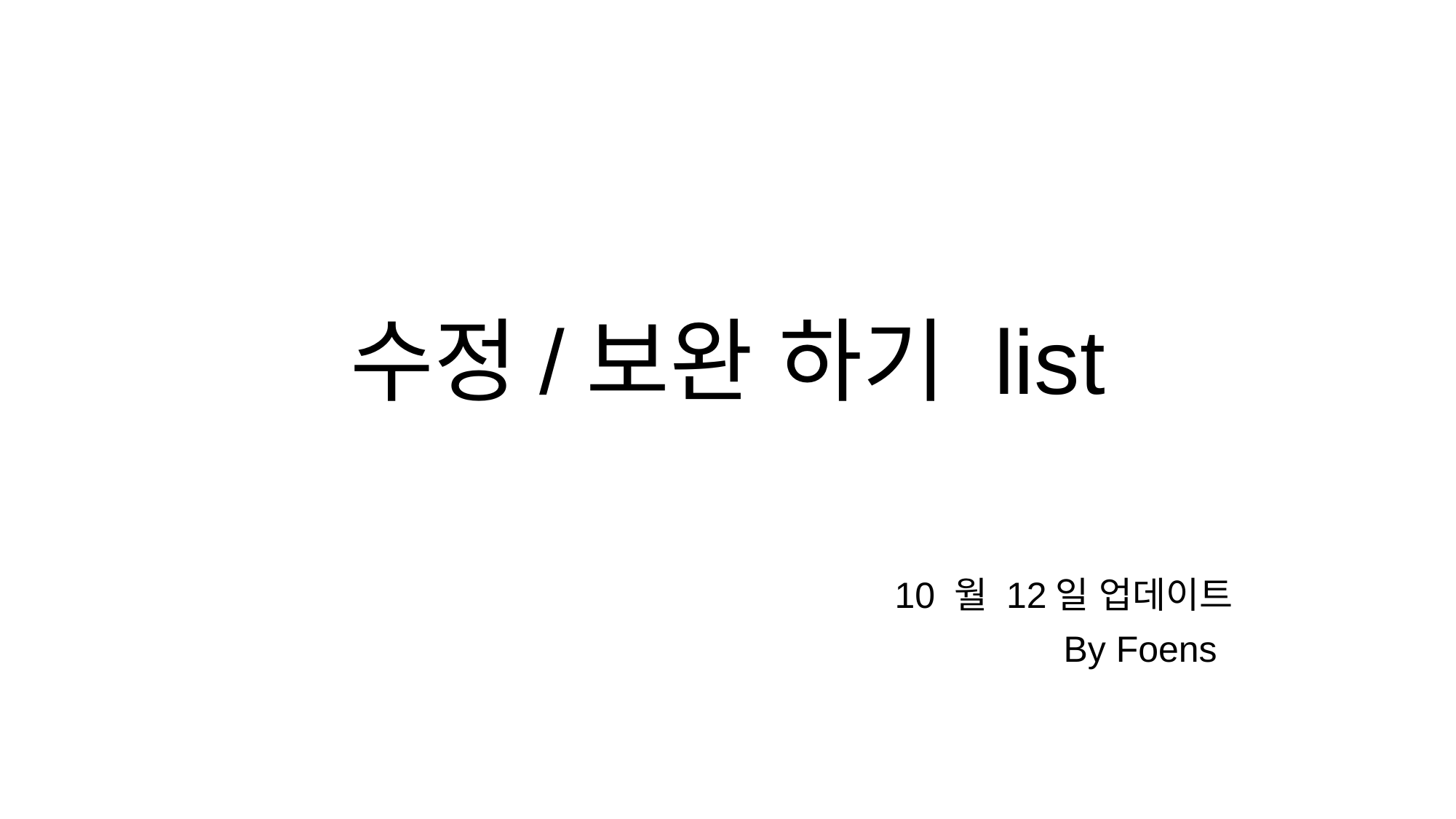

# 수정/보완 하기 list
10 월 12일 업데이트
                By Foens